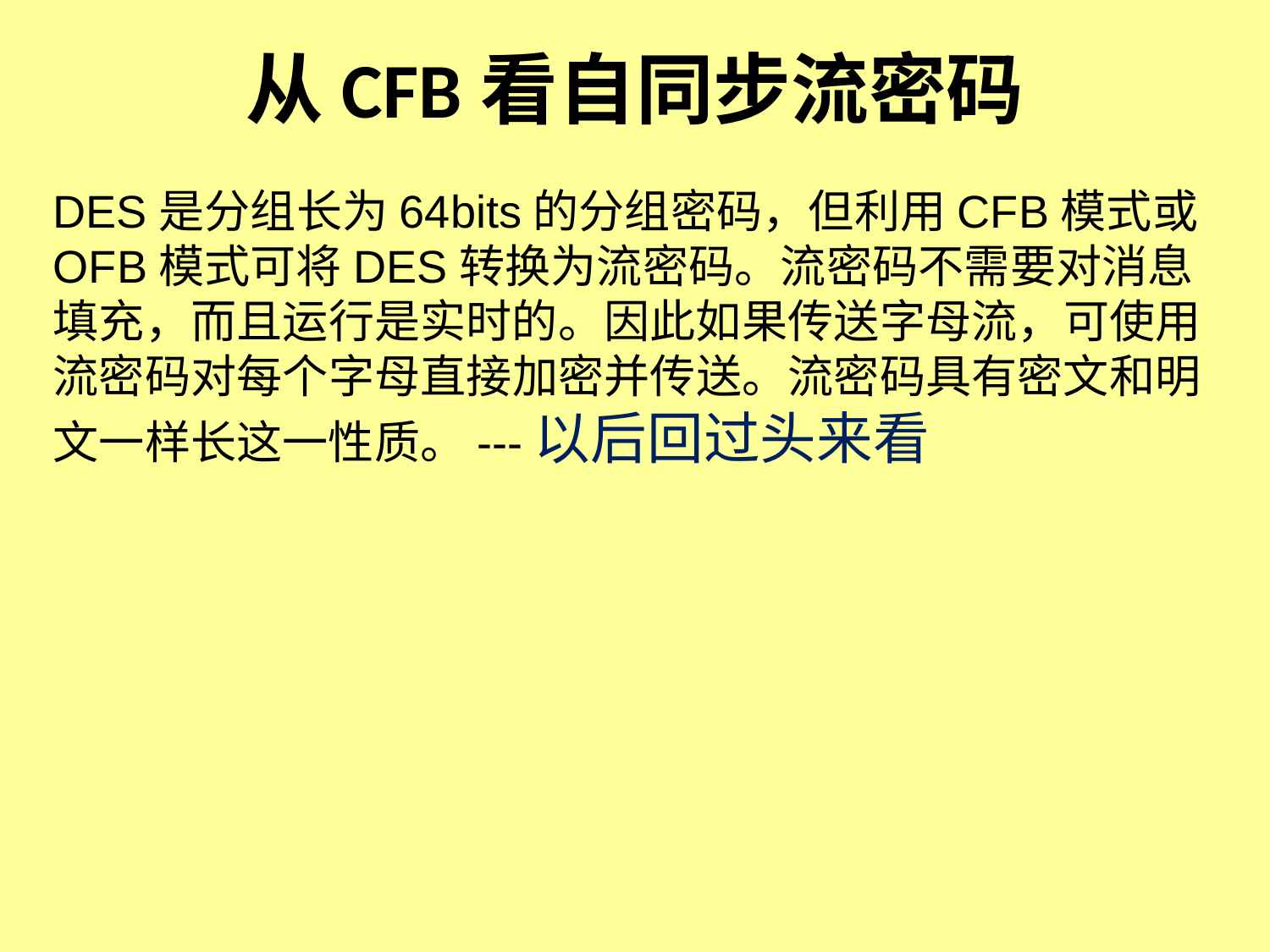

# 从CFB看自同步流密码
DES是分组长为64bits的分组密码，但利用CFB模式或OFB模式可将DES转换为流密码。流密码不需要对消息填充，而且运行是实时的。因此如果传送字母流，可使用流密码对每个字母直接加密并传送。流密码具有密文和明文一样长这一性质。---以后回过头来看